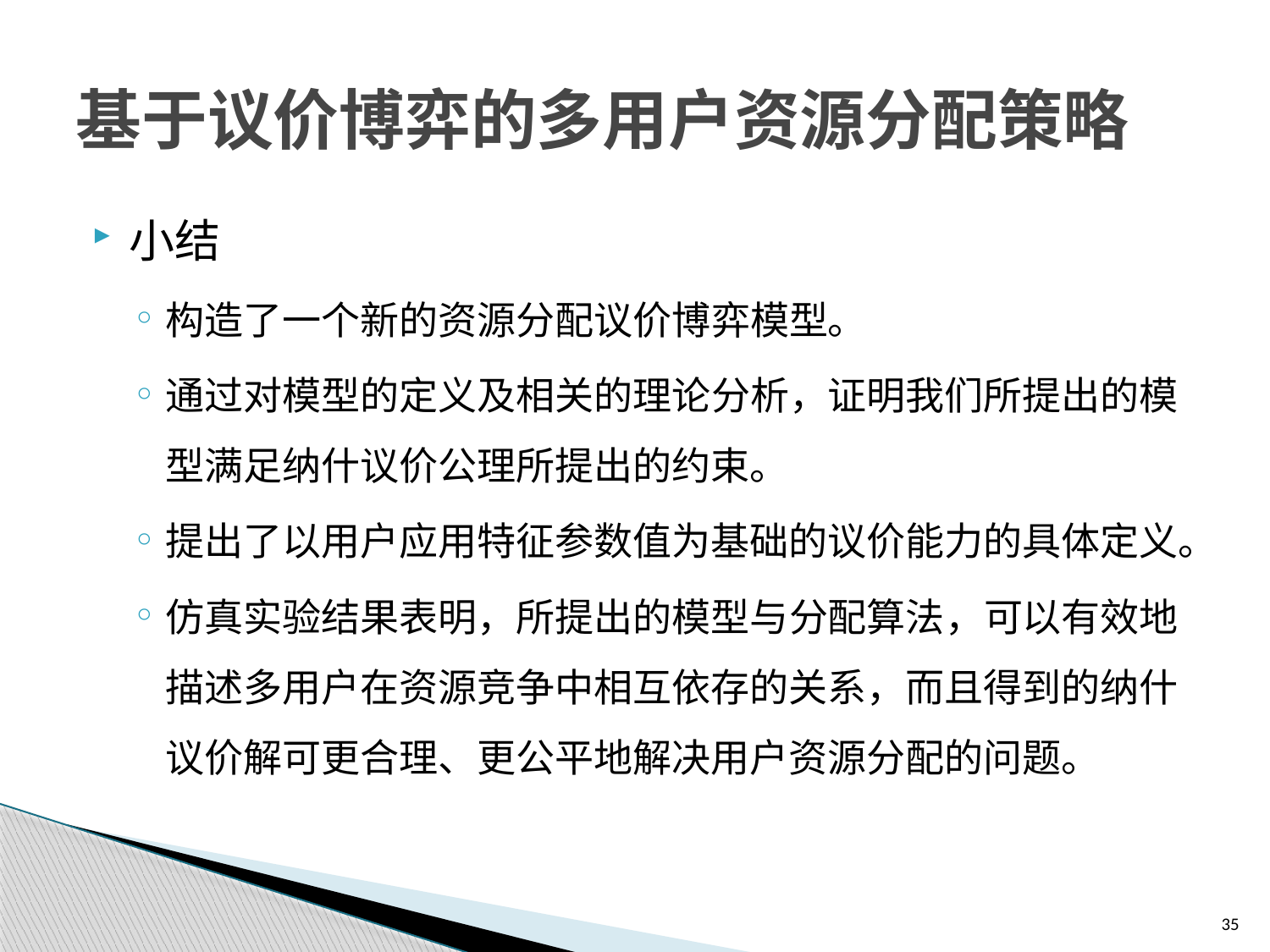

# 基于议价博弈的多用户资源分配策略
小结
构造了一个新的资源分配议价博弈模型。
通过对模型的定义及相关的理论分析，证明我们所提出的模型满足纳什议价公理所提出的约束。
提出了以用户应用特征参数值为基础的议价能力的具体定义。
仿真实验结果表明，所提出的模型与分配算法，可以有效地描述多用户在资源竞争中相互依存的关系，而且得到的纳什议价解可更合理、更公平地解决用户资源分配的问题。
35